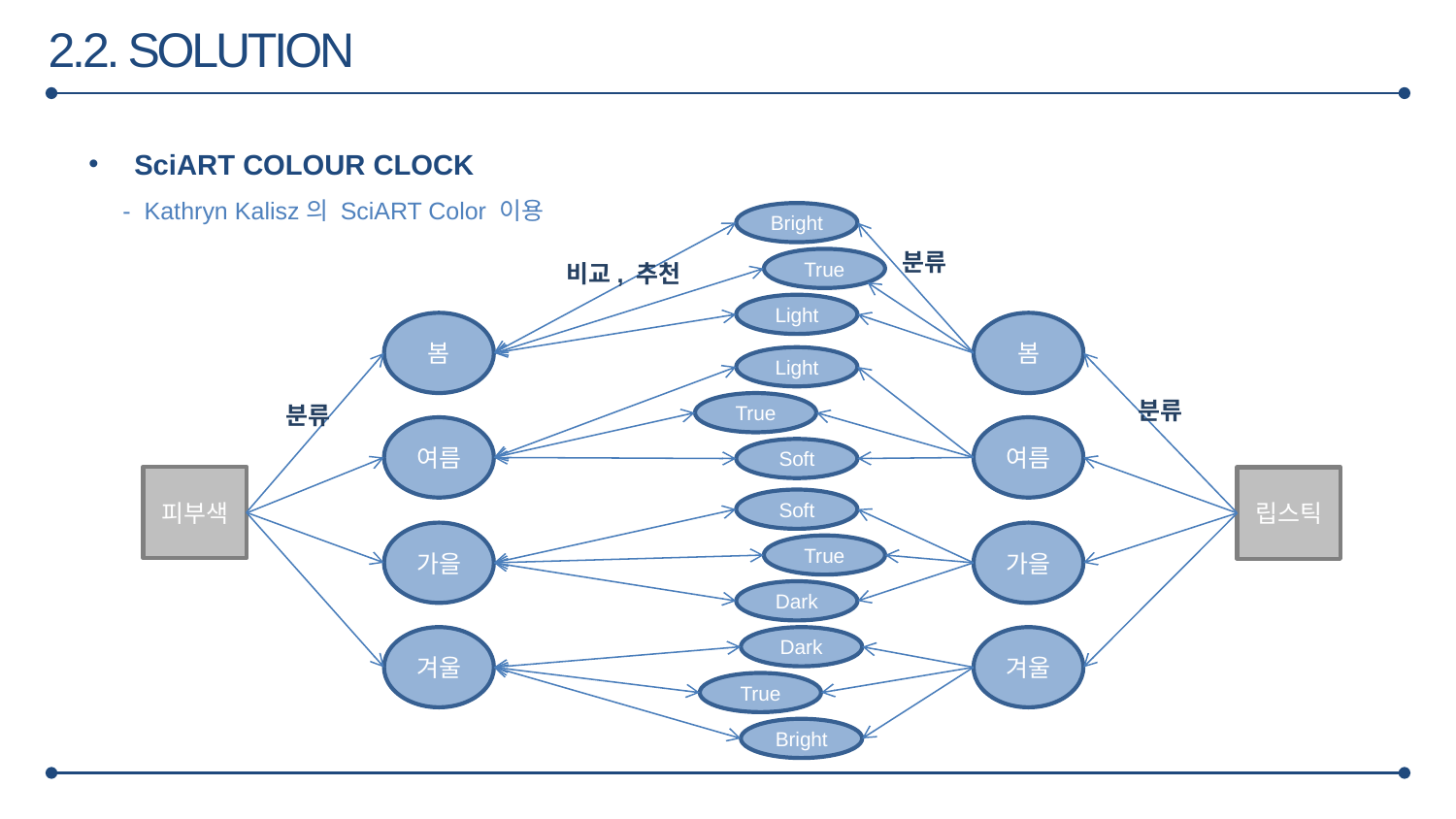

2.2. SOLUTION
SciART COLOUR CLOCK
     -  Kathryn Kalisz의 SciART Color 이용
Bright
분류
True
Light
Light
True
Soft
Soft
True
Dark
Dark
True
Bright
비교, 추천
봄
분류
여름
가을
겨울
봄
분류
여름
가을
겨울
피부색
립스틱